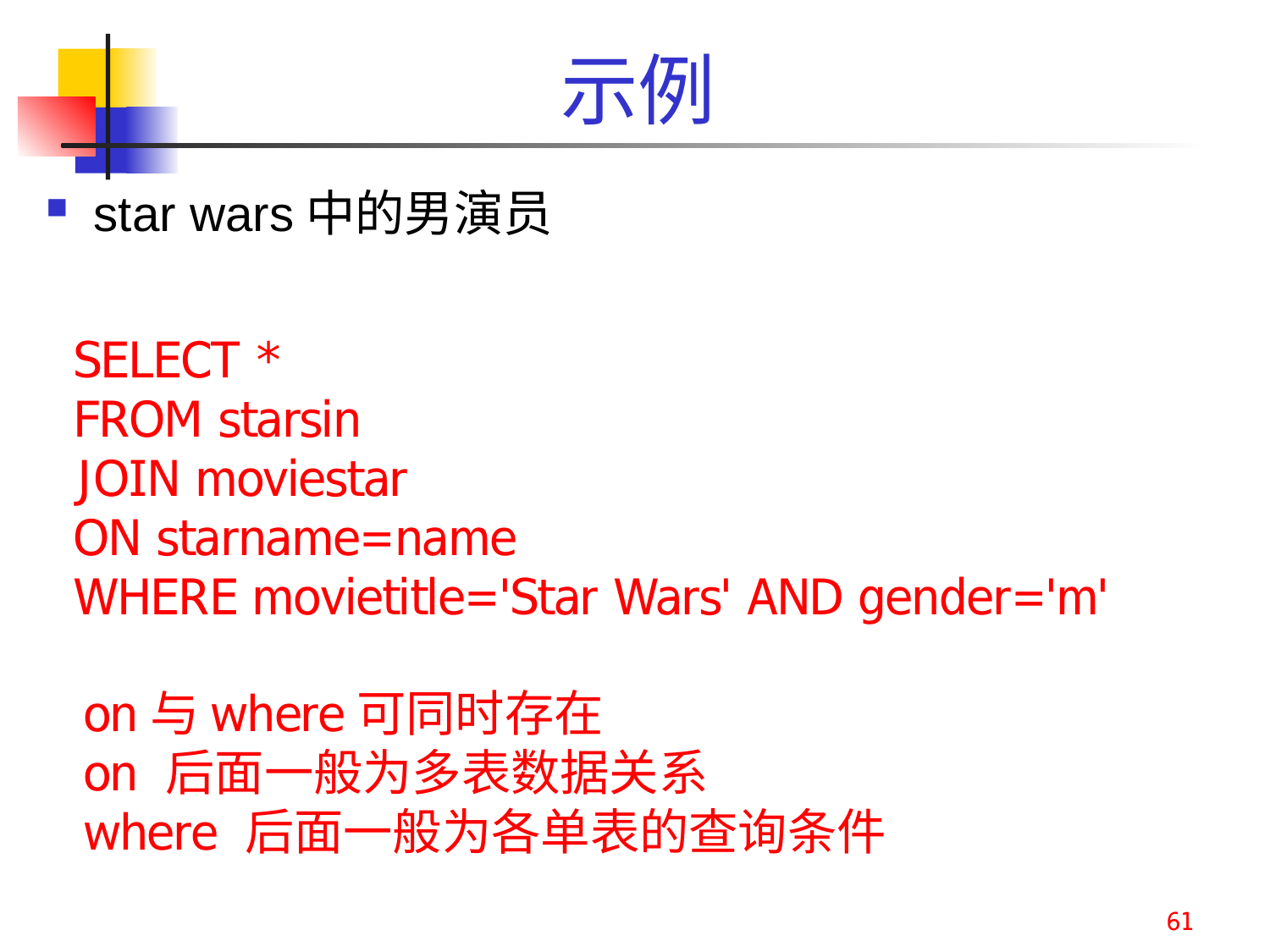

# 示例
star wars中的男演员
SELECT *
FROM starsin
JOIN moviestar
ON starname=name
WHERE movietitle='Star Wars' AND gender='m'
on与where可同时存在
on 后面一般为多表数据关系
where 后面一般为各单表的查询条件
61